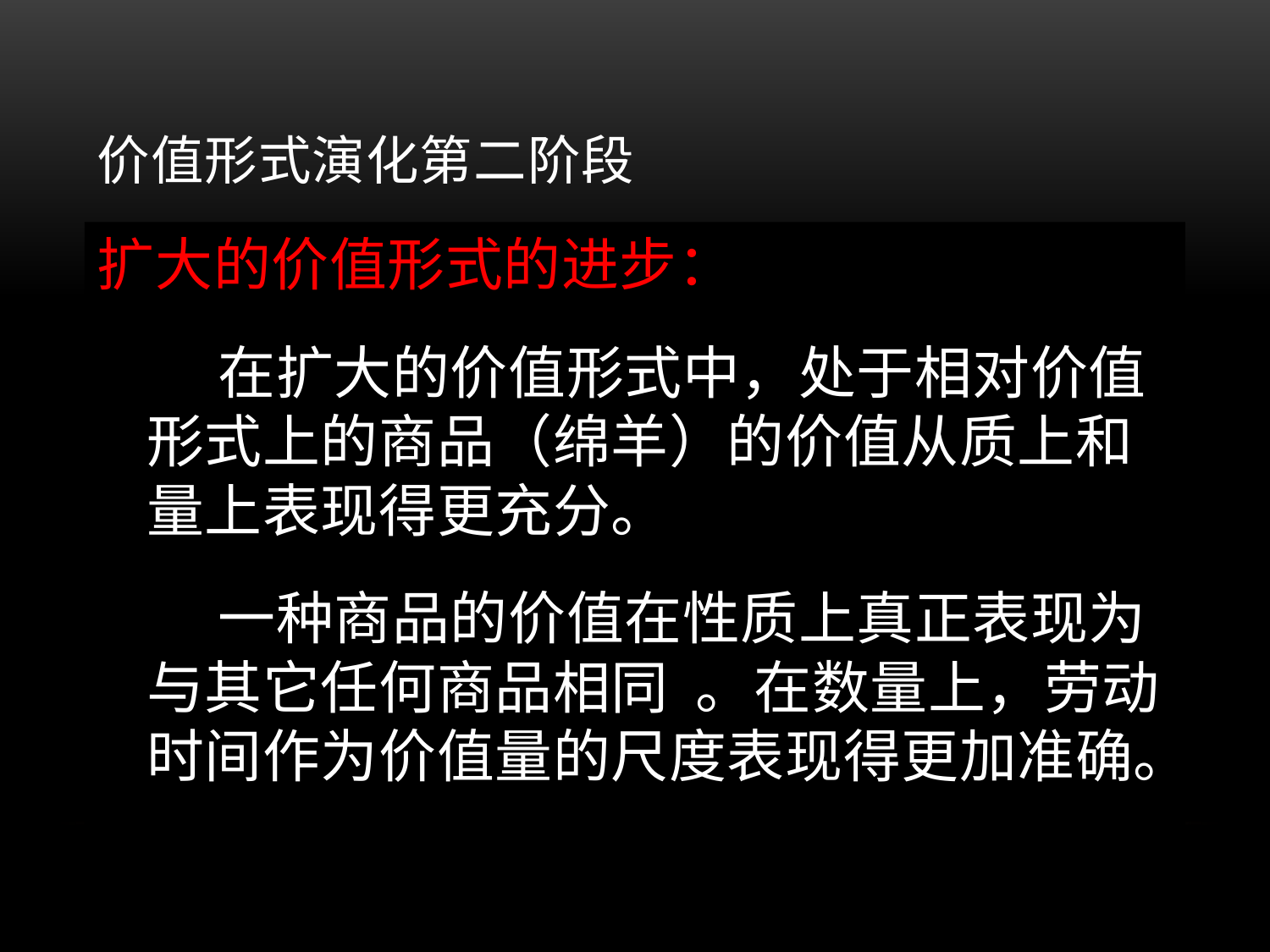

价值形式演化第二阶段
扩大的价值形式的进步：
        在扩大的价值形式中，处于相对价值形式上的商品（绵羊）的价值从质上和量上表现得更充分。
        一种商品的价值在性质上真正表现为与其它任何商品相同  。在数量上，劳动时间作为价值量的尺度表现得更加准确。